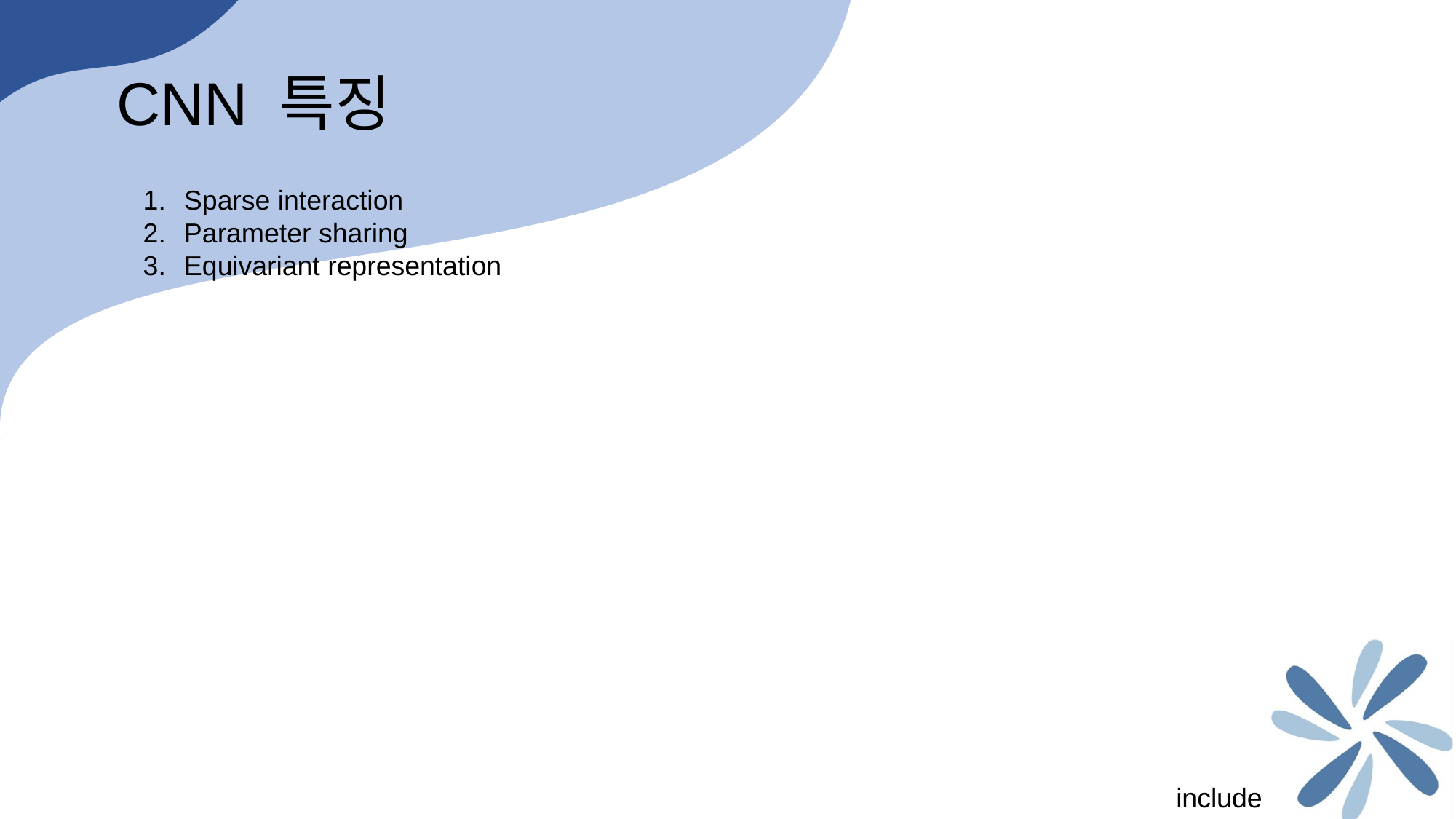

CNN 특징
Sparse interaction
Parameter sharing
Equivariant representation